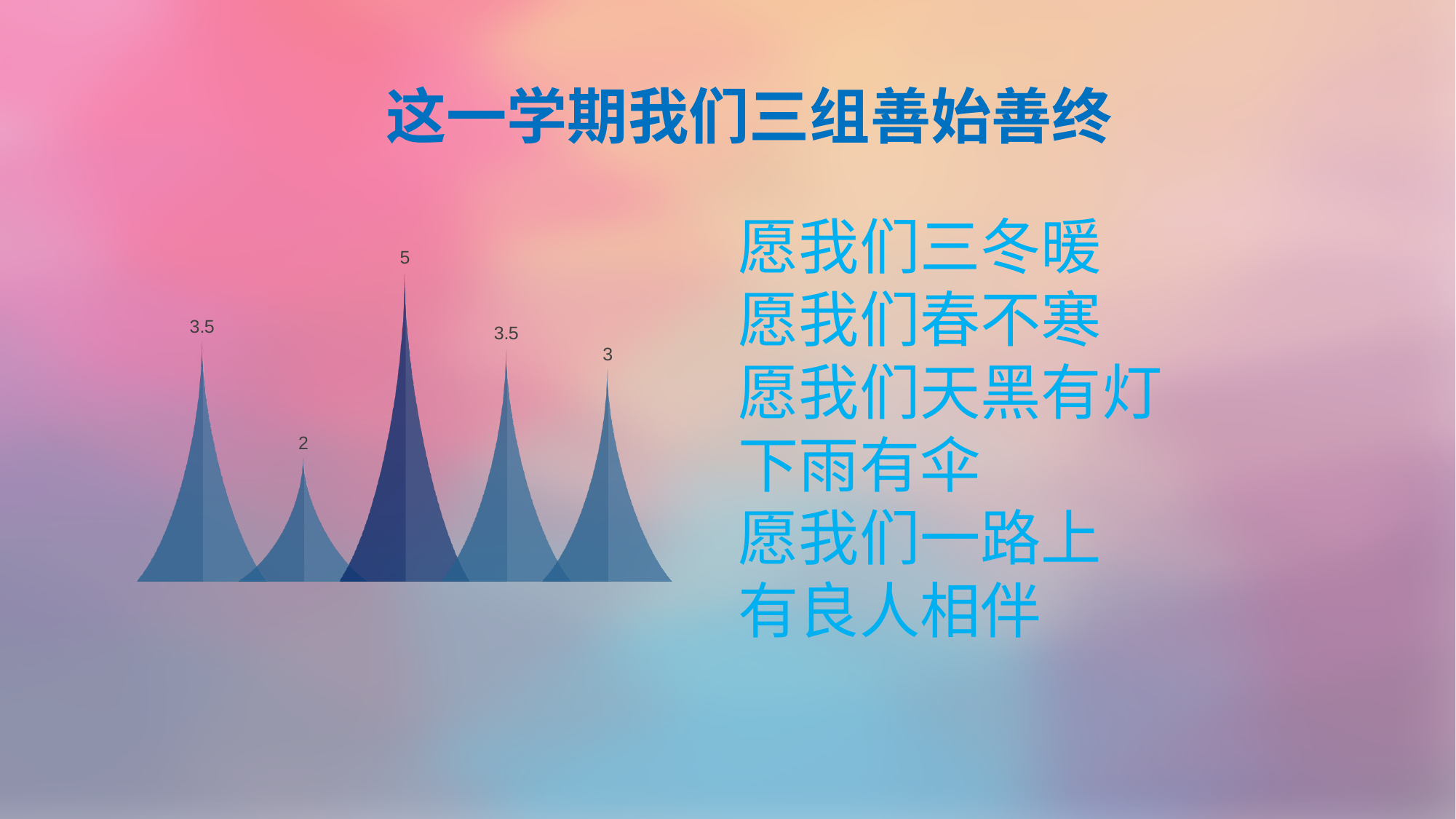

这一学期我们三组善始善终
愿我们三冬暖
愿我们春不寒
愿我们天黑有灯
下雨有伞
愿我们一路上
有良人相伴

### Chart

| Category | 1 | 3 | 4 | 5 | 6 |
|---|---|---|---|---|---|
| 1 | 3.5 | 1.8 | 4.5 | 3.4 | 3.1 |